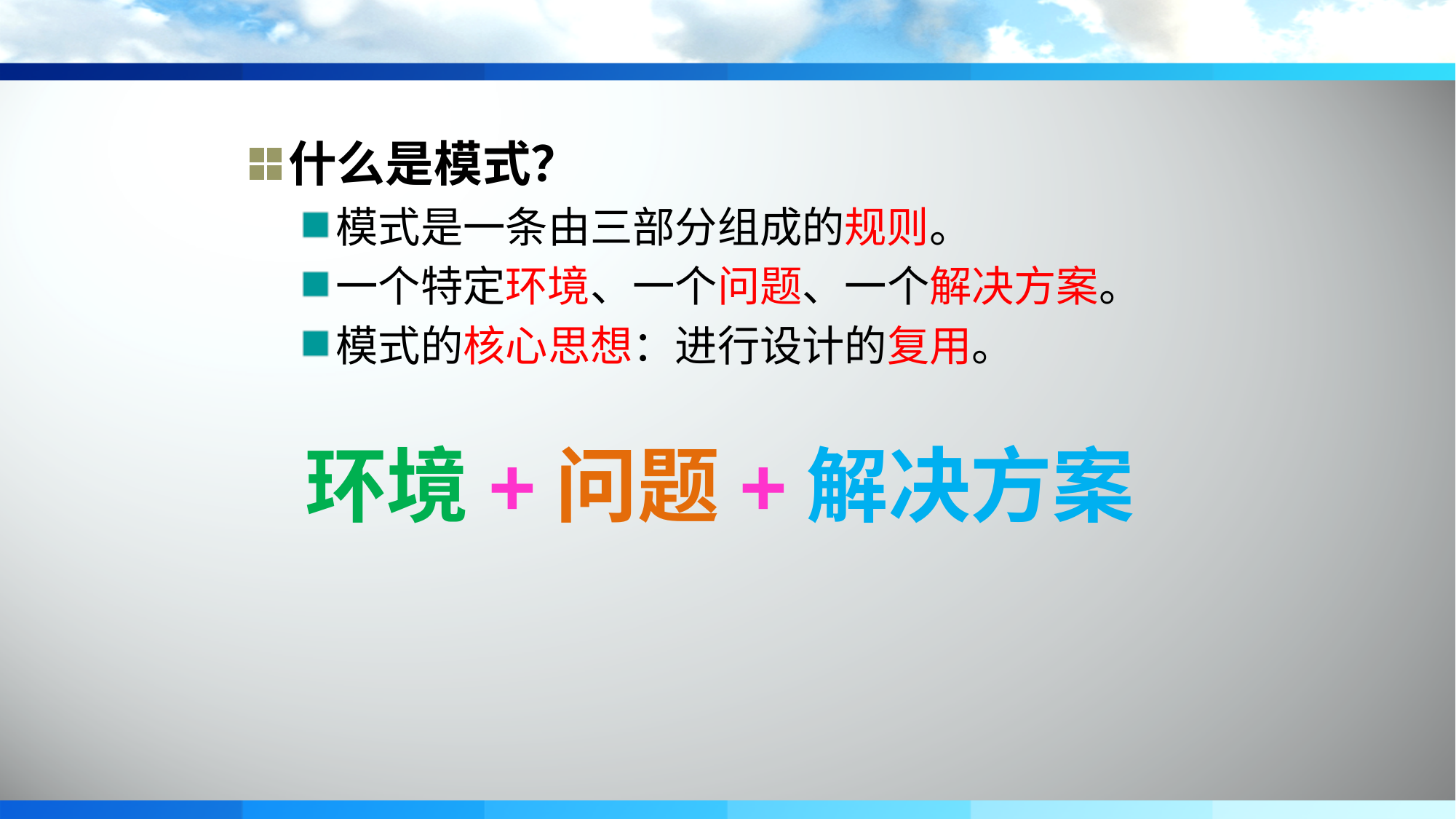

什么是模式？
模式是一条由三部分组成的规则。
一个特定环境、一个问题、一个解决方案。
模式的核心思想：进行设计的复用。
环境+问题+解决方案